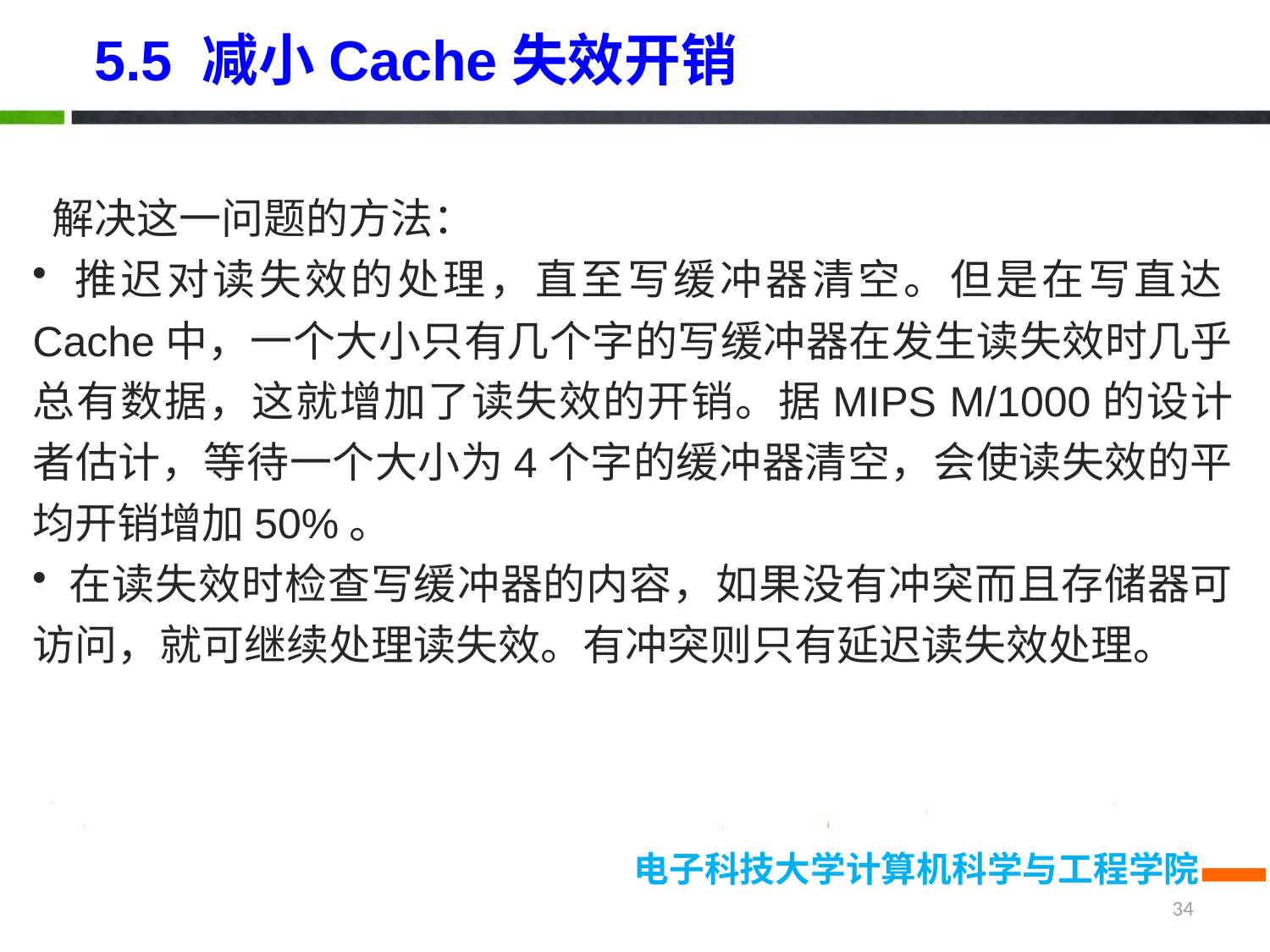

5.5 减小Cache失效开销
 解决这一问题的方法：
 推迟对读失效的处理，直至写缓冲器清空。但是在写直达Cache中，一个大小只有几个字的写缓冲器在发生读失效时几乎总有数据，这就增加了读失效的开销。据MIPS M/1000的设计者估计，等待一个大小为4个字的缓冲器清空，会使读失效的平均开销增加50%。
 在读失效时检查写缓冲器的内容，如果没有冲突而且存储器可访问，就可继续处理读失效。有冲突则只有延迟读失效处理。

34